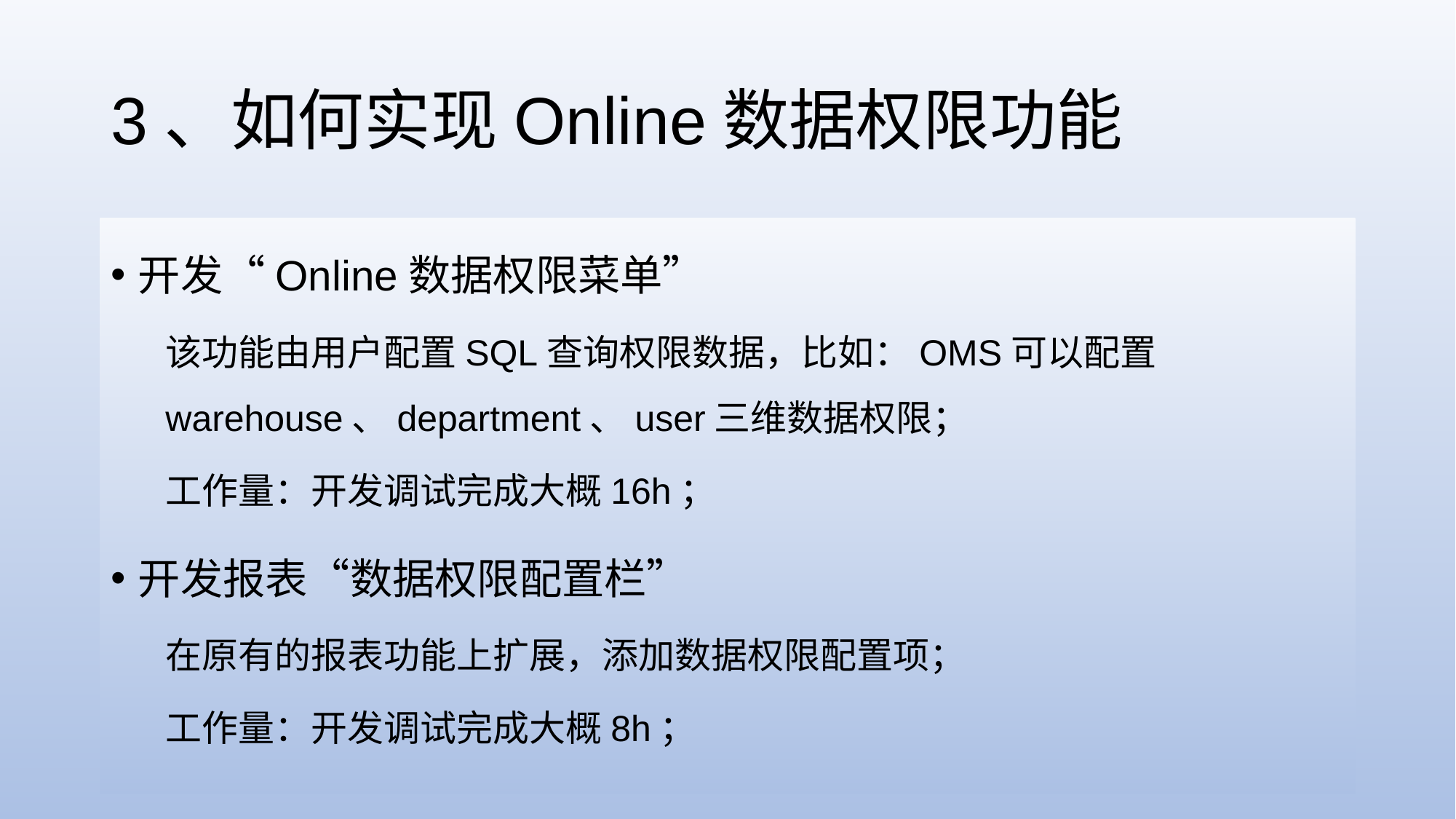

# 3、如何实现Online数据权限功能
开发“Online数据权限菜单”
该功能由用户配置SQL查询权限数据，比如：OMS可以配置warehouse、department、user三维数据权限；
工作量：开发调试完成大概16h；
开发报表“数据权限配置栏”
在原有的报表功能上扩展，添加数据权限配置项；
工作量：开发调试完成大概8h；